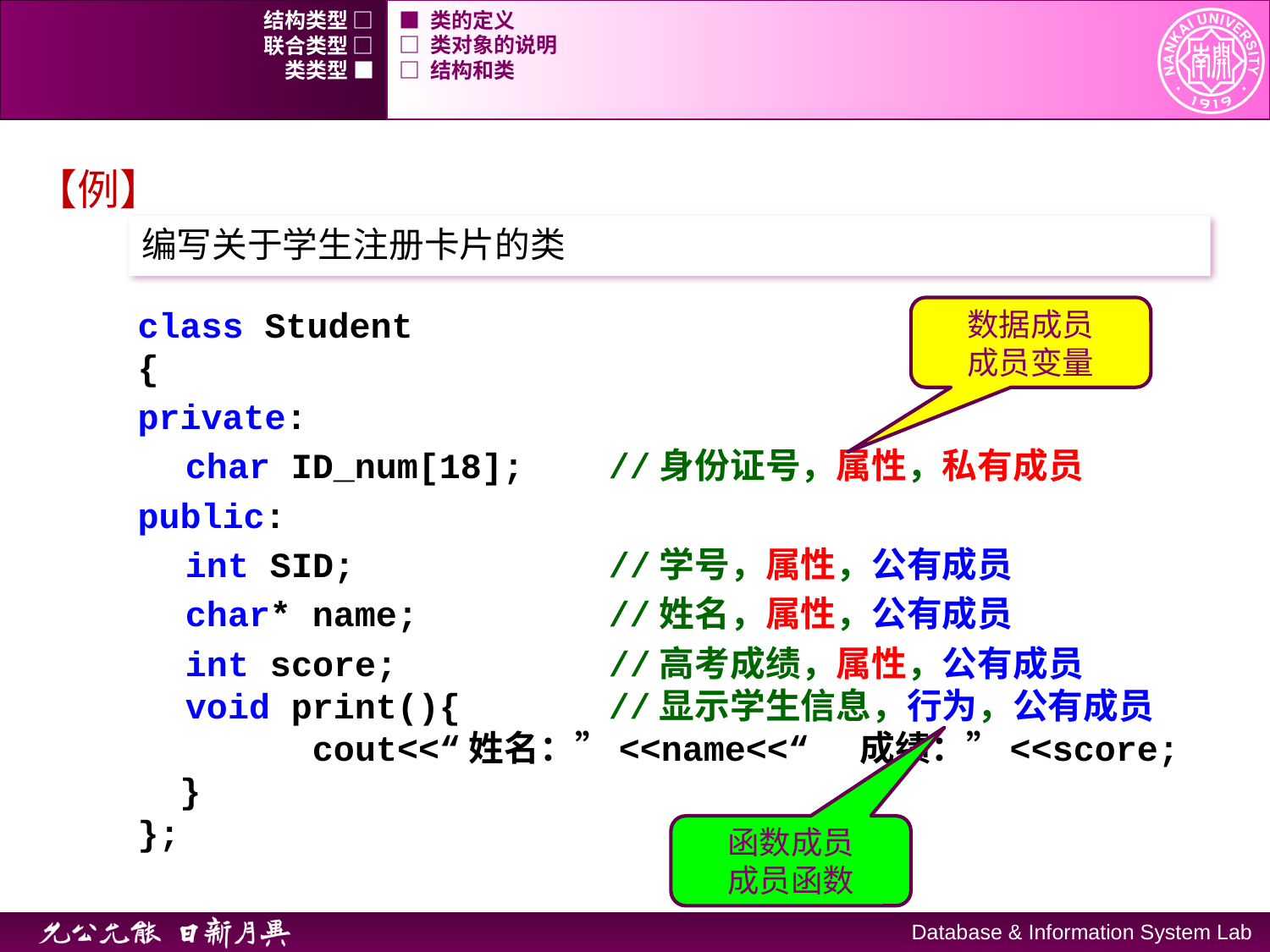

结构类型 □
■ 类的定义
联合类型 □
□ 类对象的说明
类类型 ■
□ 结构和类

【例】
编写关于学生注册卡片的类
class Student
{
private:
char ID_num[18];    //身份证号，属性，私有成员
public:
int SID;            //学号，属性，公有成员
char* name;         //姓名，属性，公有成员
int score;          //高考成绩，属性，公有成员
	void print(){       //显示学生信息，行为，公有成员
		cout<<“姓名：”<<name<<“  成绩：”<<score;
  }
};

数据成员
成员变量
函数成员
成员函数